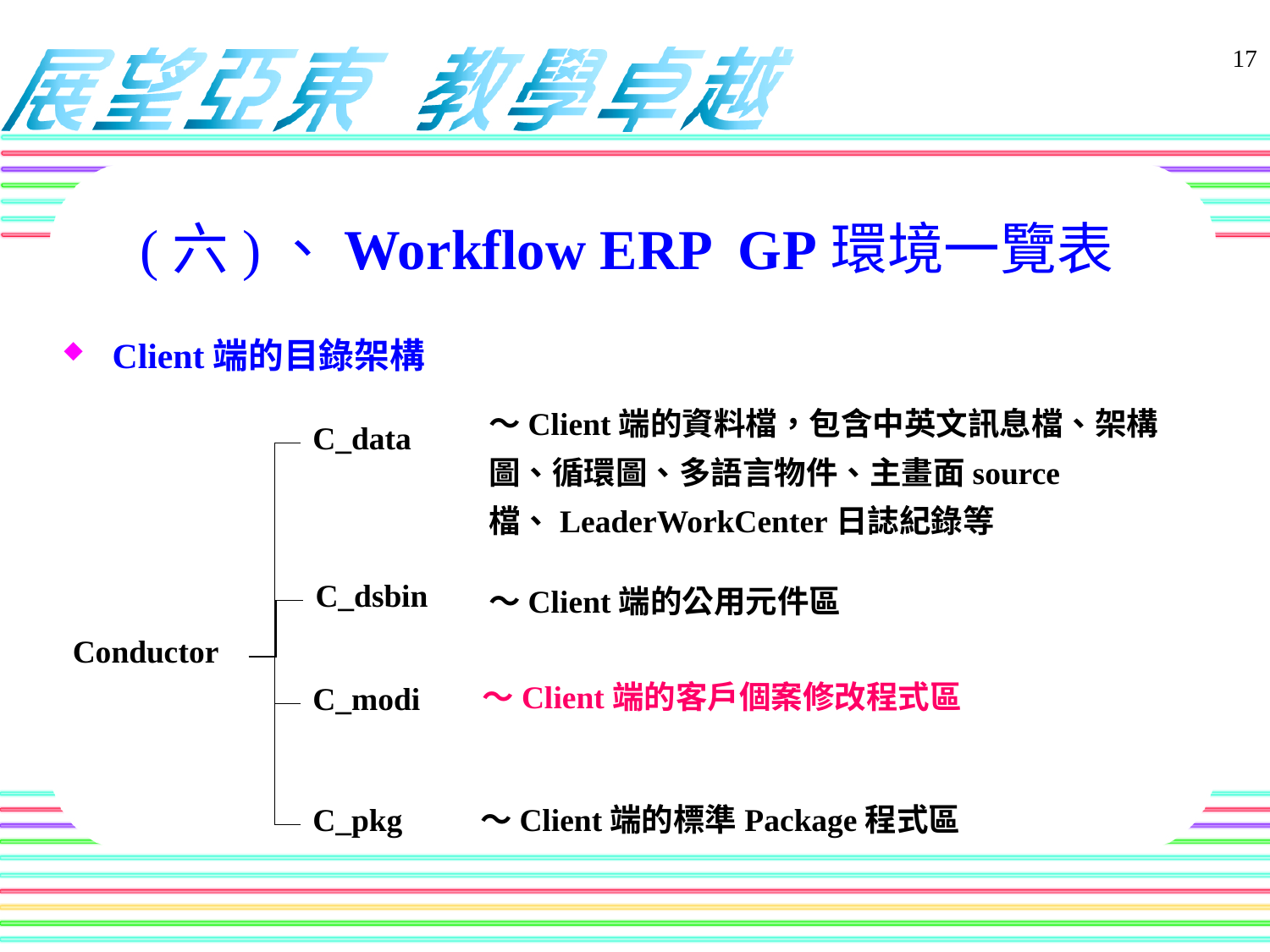

(六)、Workflow ERP  GP環境一覽表
Client端的目錄架構
～Client端的資料檔，包含中英文訊息檔、架構圖、循環圖、多語言物件、主畫面source檔、LeaderWorkCenter日誌紀錄等
C_data
C_dsbin
～Client端的公用元件區
Conductor
～Client端的客戶個案修改程式區
C_modi
C_pkg
～Client端的標準Package程式區